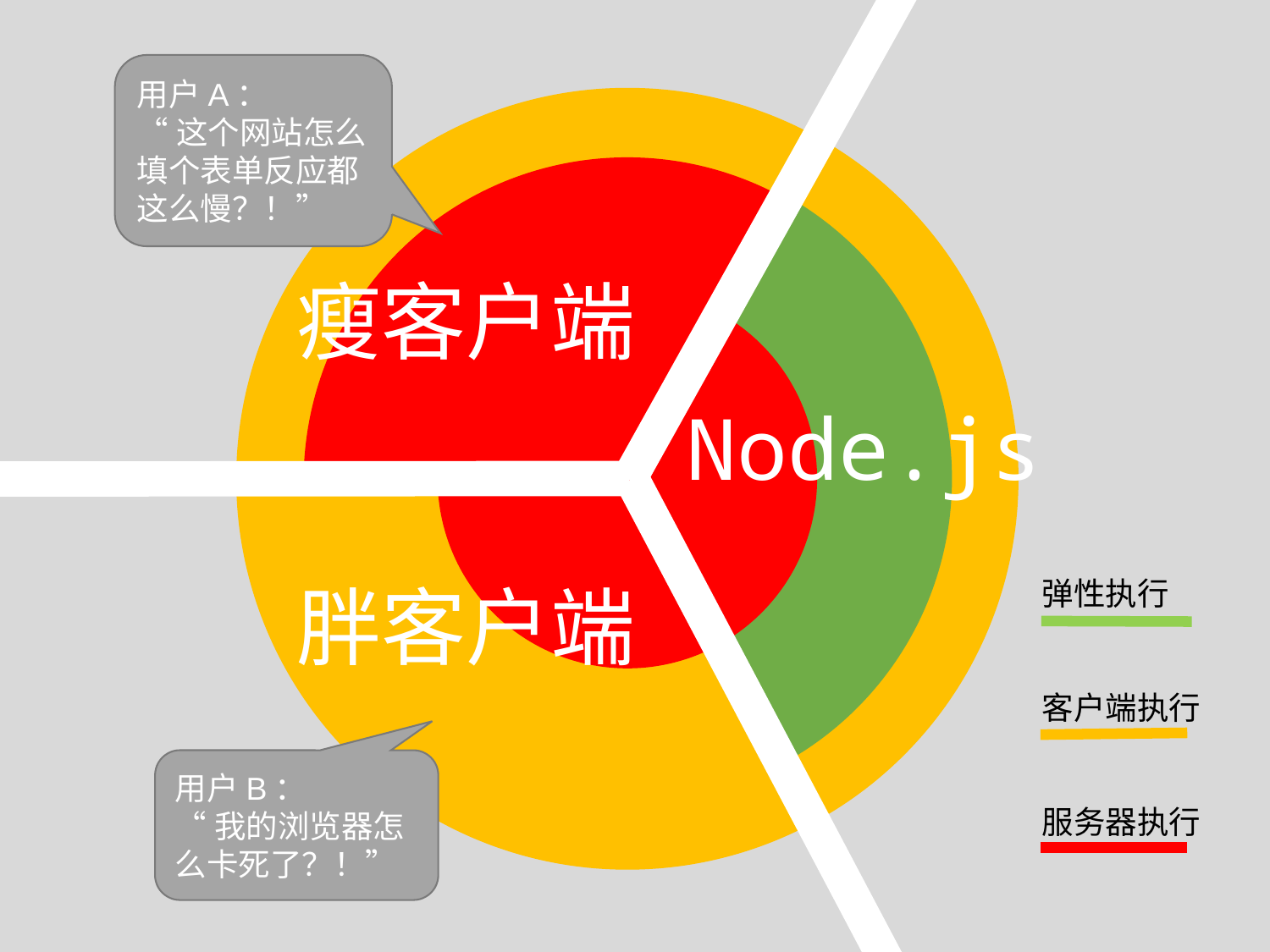

用户A：
“这个网站怎么填个表单反应都这么慢？！”
瘦客户端
Node.js
胖客户端
弹性执行

客户端执行

服务器执行
用户B：
“我的浏览器怎么卡死了？！”